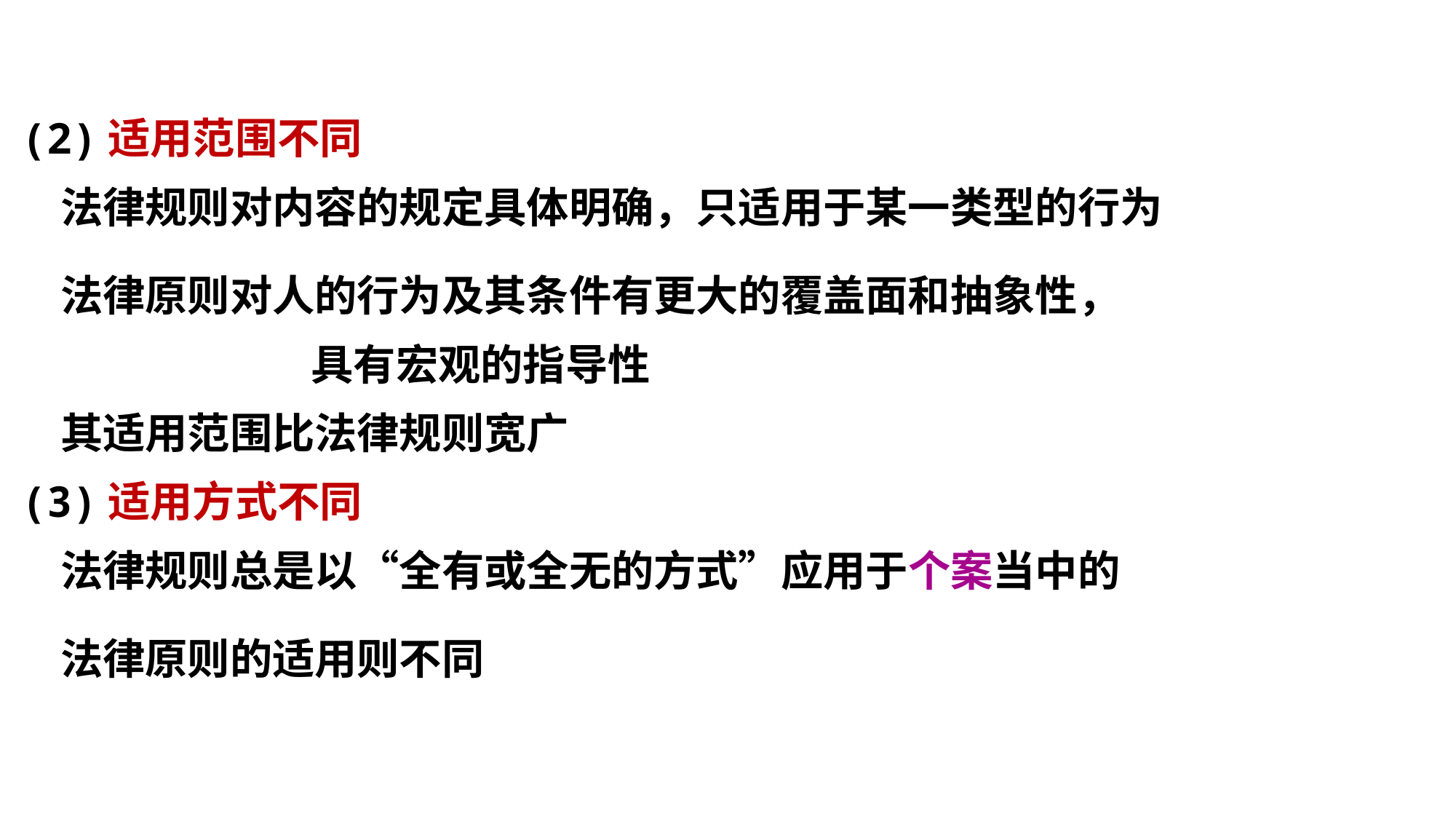

(2)适用范围不同
   法律规则对内容的规定具体明确，只适用于某一类型的行为

   法律原则对人的行为及其条件有更大的覆盖面和抽象性，
                             具有宏观的指导性
   其适用范围比法律规则宽广
(3)适用方式不同
   法律规则总是以“全有或全无的方式”应用于个案当中的

   法律原则的适用则不同